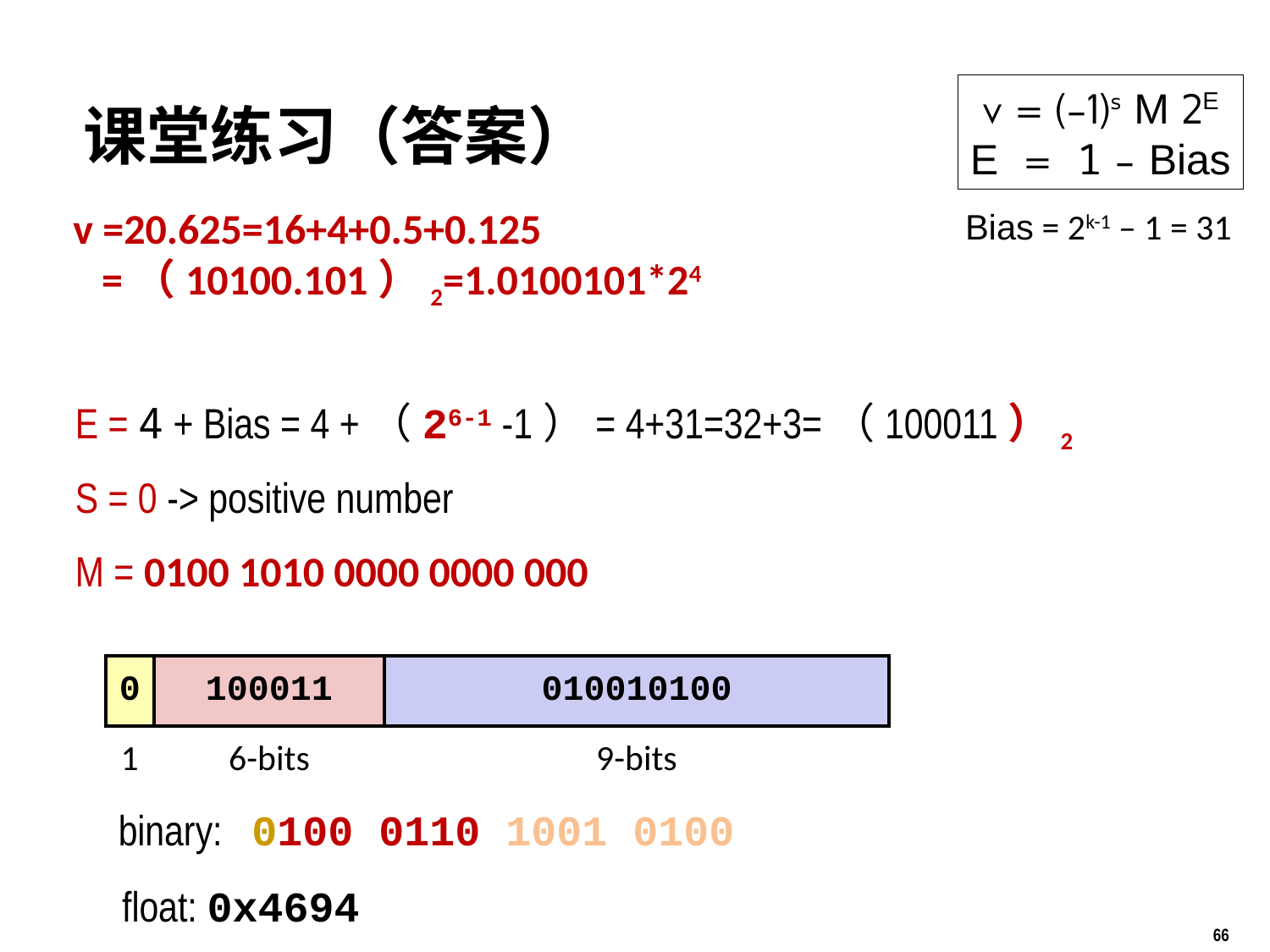

v = (–1)s M 2E
E  =  1 – Bias
课堂练习（答案）
v =20.625=16+4+0.5+0.125
   =（10100.101）2=1.0100101*24

Bias = 2k-1 – 1 = 31
E = 4 + Bias = 4 +（26-1 -1）= 4+31=32+3=（100011）2
S = 0 -> positive number
M = 0100 1010 0000 0000 000
| 0 | 100011 | 010010100 |
| --- | --- | --- |
| 1 | 6-bits | 9-bits |
binary:   0100 0110 1001 0100
float: 0x4694